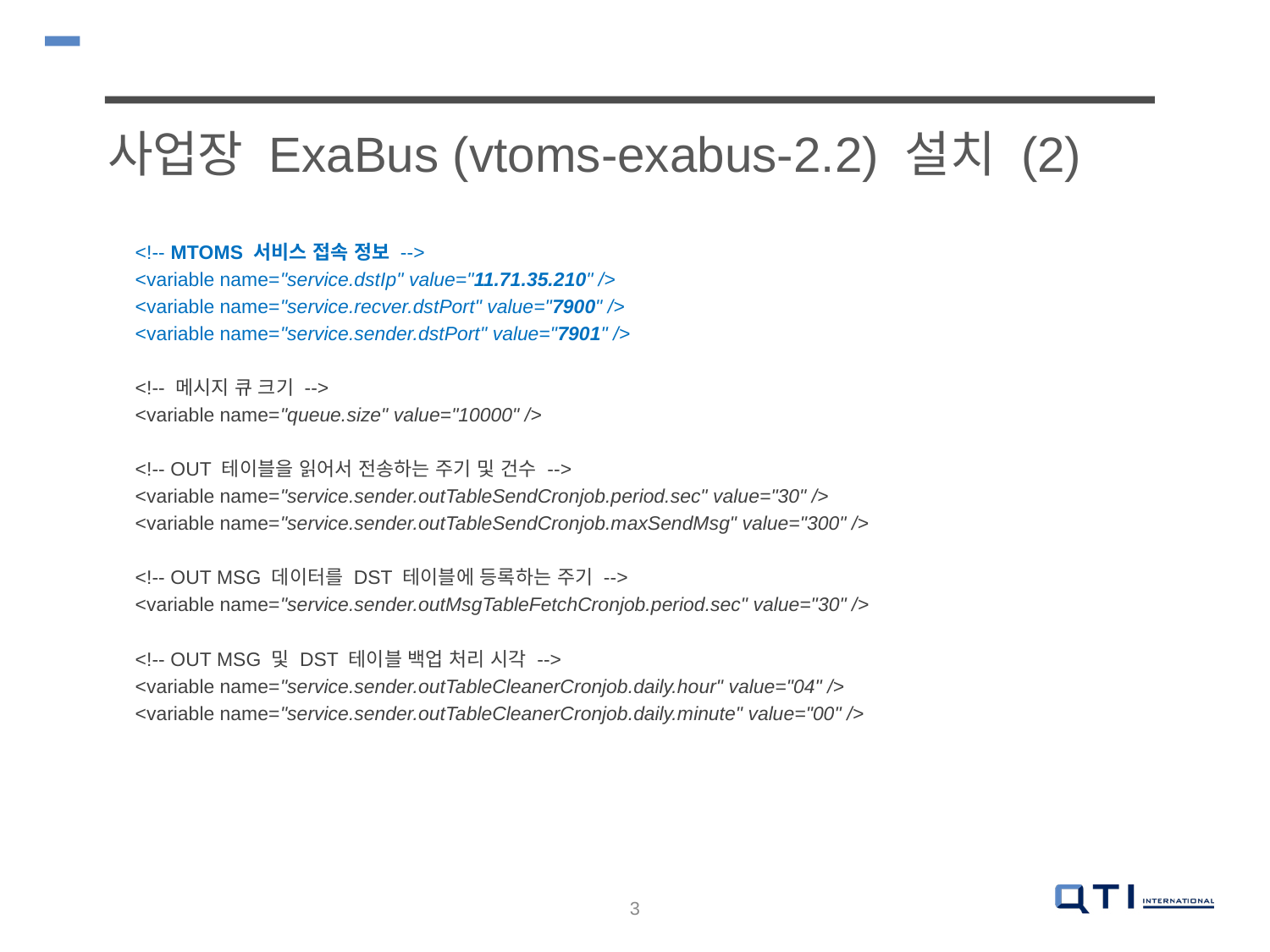

사업장 ExaBus (vtoms-exabus-2.2) 설치 (2)

<!-- MTOMS 서비스 접속 정보 -->
<variable name="service.dstIp" value="11.71.35.210" />
<variable name="service.recver.dstPort" value="7900" />
<variable name="service.sender.dstPort" value="7901" />

<!-- 메시지 큐 크기 -->
<variable name="queue.size" value="10000" />

<!-- OUT 테이블을 읽어서 전송하는 주기 및 건수 -->
<variable name="service.sender.outTableSendCronjob.period.sec" value="30" />
<variable name="service.sender.outTableSendCronjob.maxSendMsg" value="300" />

<!-- OUT MSG 데이터를 DST 테이블에 등록하는 주기 -->
<variable name="service.sender.outMsgTableFetchCronjob.period.sec" value="30" />

<!-- OUT MSG 및 DST 테이블 백업 처리 시각 -->
<variable name="service.sender.outTableCleanerCronjob.daily.hour" value="04" />
<variable name="service.sender.outTableCleanerCronjob.daily.minute" value="00" />
3